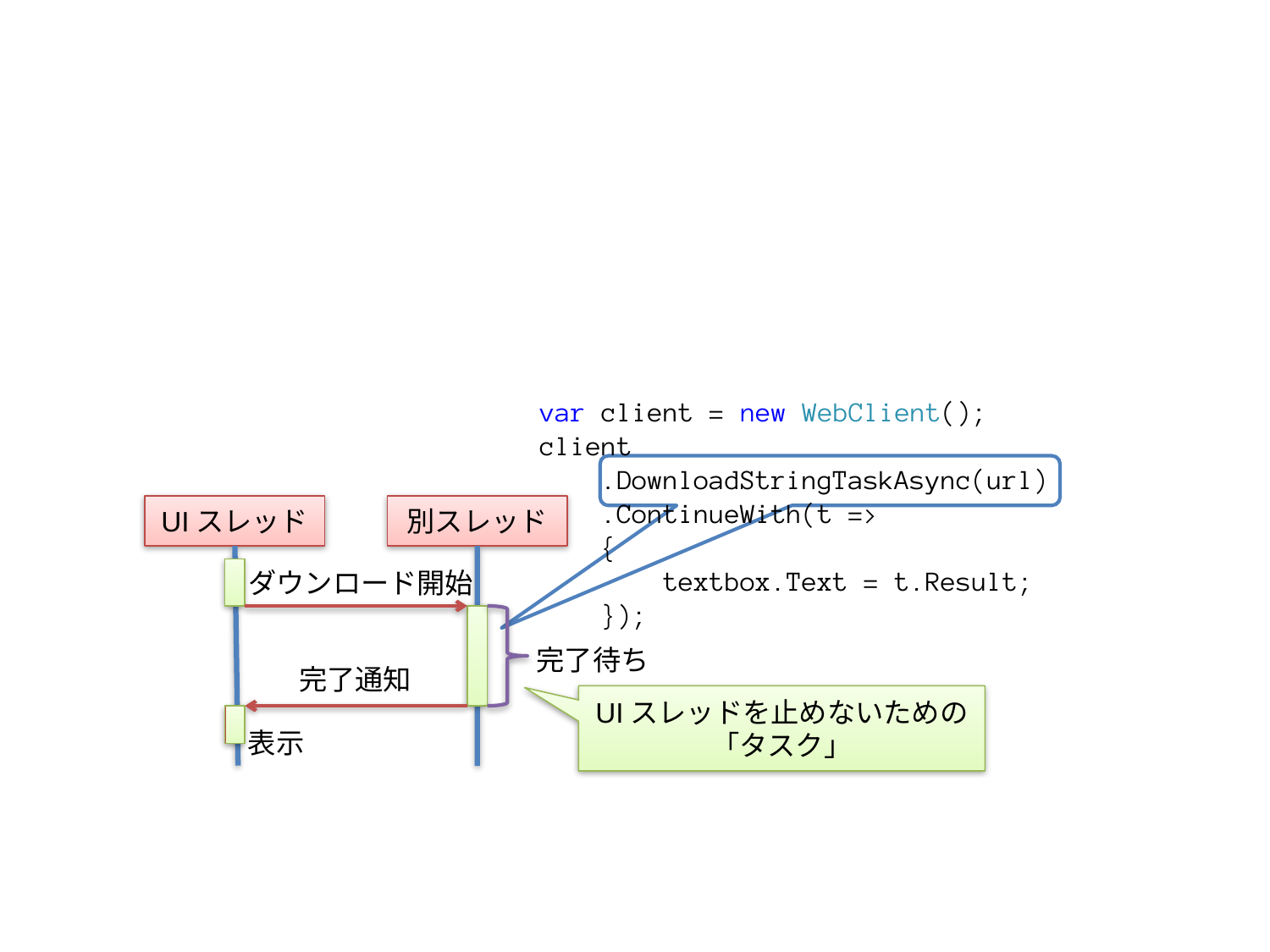

var client = new WebClient();
client
    .DownloadStringTaskAsync(url)
    .ContinueWith(t =>
    {
        textbox.Text = t.Result;
    });

UIスレッド
別スレッド

ダウンロード開始

完了待ち
完了通知
UIスレッドを止めないための「タスク」

表示